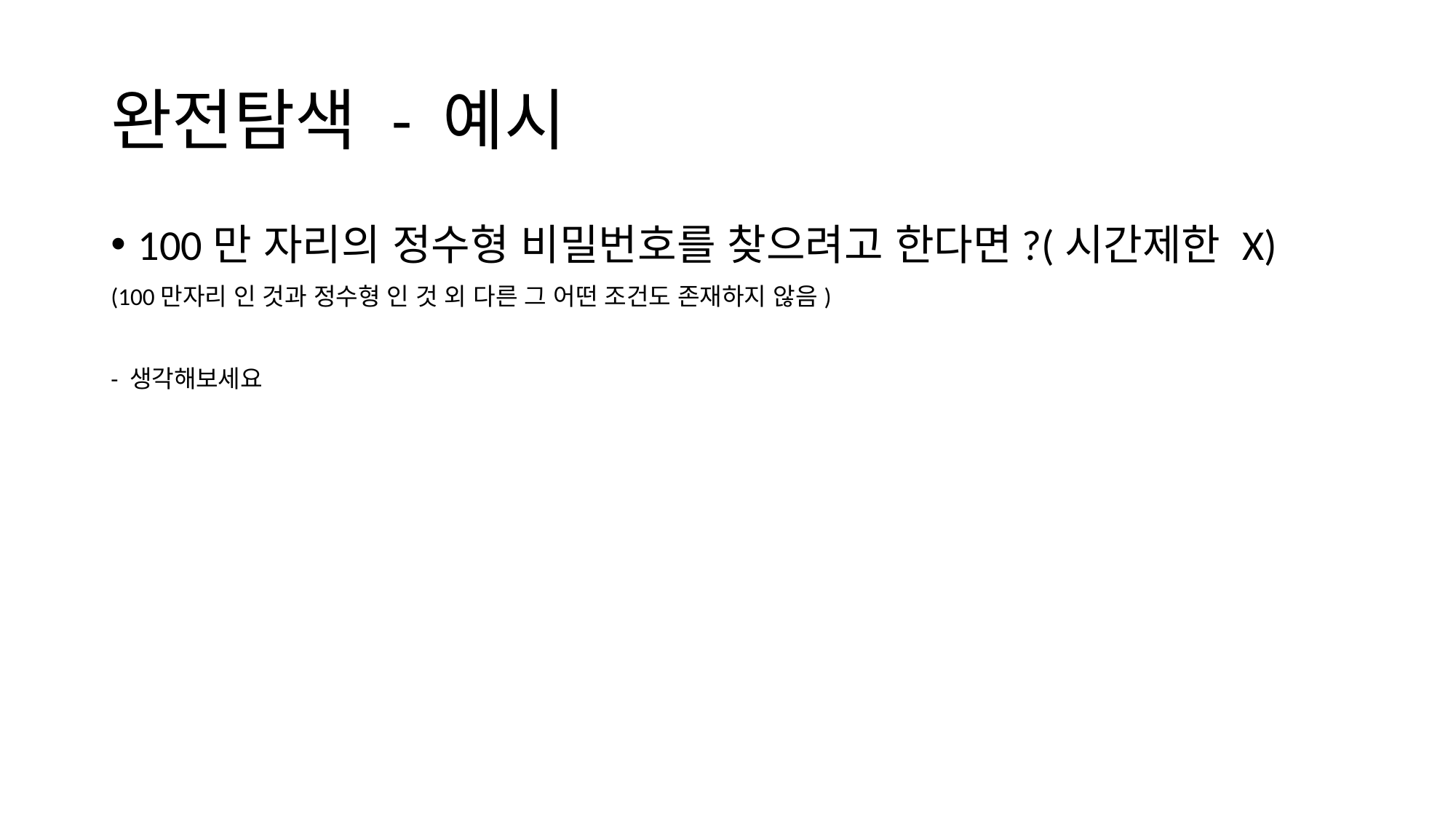

# 완전탐색 - 예시
100만 자리의 정수형 비밀번호를 찾으려고 한다면?(시간제한 X)
(100만자리 인 것과 정수형 인 것 외 다른 그 어떤 조건도 존재하지 않음)

- 생각해보세요